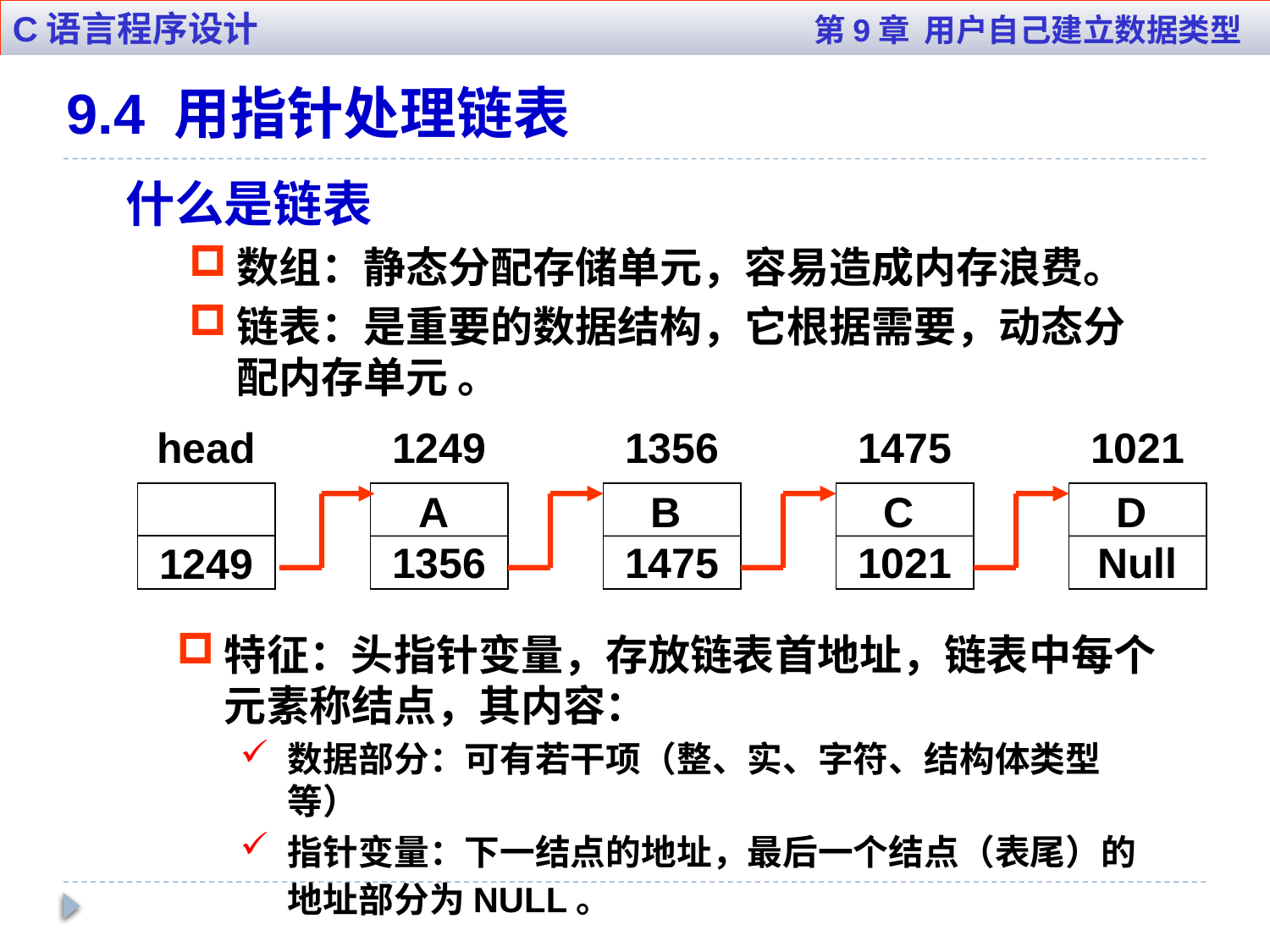

C语言程序设计                                                                     第9章  用户自己建立数据类型
9.4 用指针处理链表

什么是链表
数组：静态分配存储单元，容易造成内存浪费。
链表：是重要的数据结构，它根据需要，动态分配内存单元 。
head
1249
1356
1475
1021

1249
A
1356

B
1475

C
1021

D
Null

特征：头指针变量，存放链表首地址，链表中每个元素称结点，其内容：
数据部分：可有若干项（整、实、字符、结构体类型等）
指针变量：下一结点的地址，最后一个结点（表尾）的地址部分为NULL。